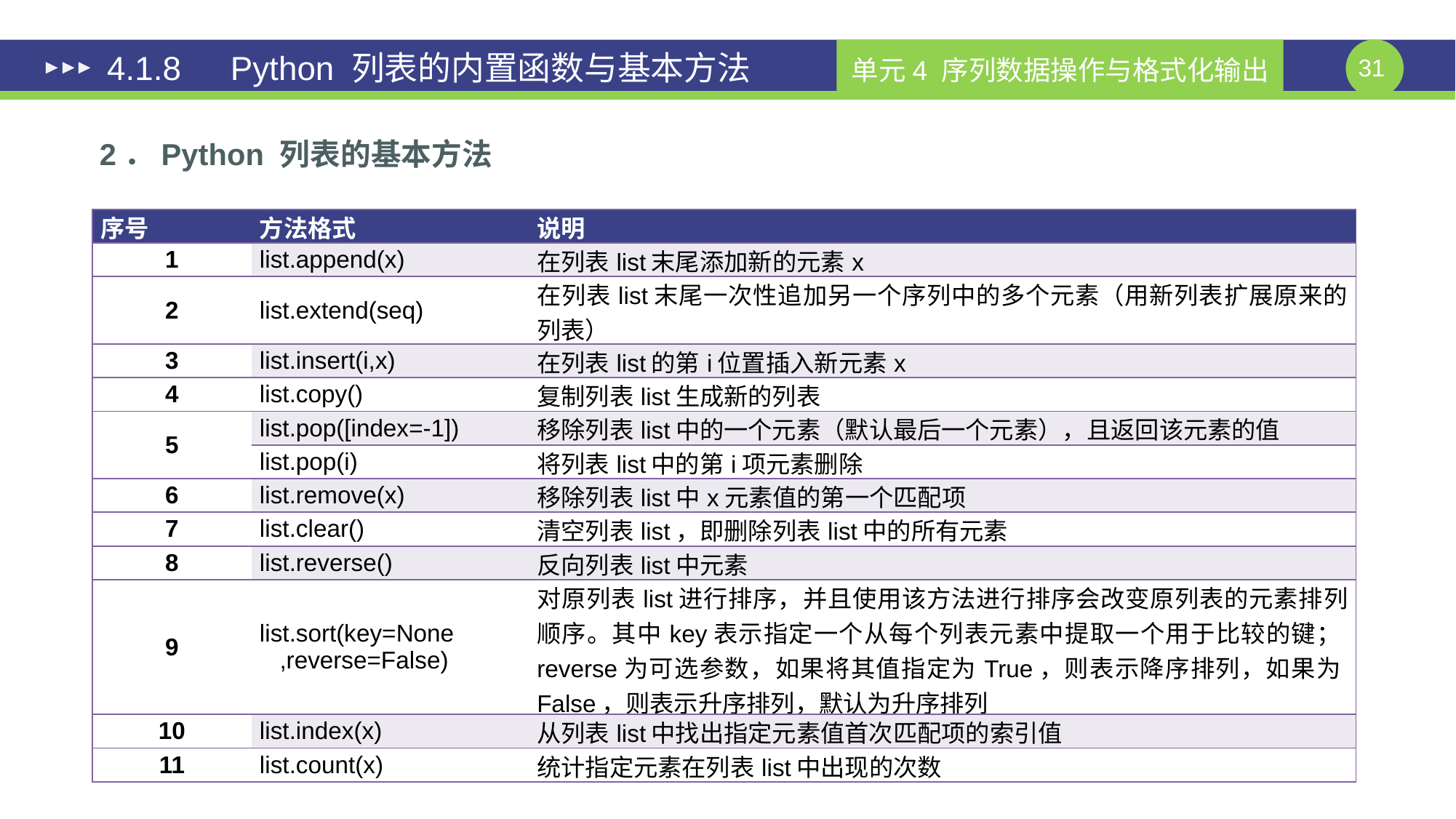

# 4.1.8　Python 列表的内置函数与基本方法
2．Python 列表的基本方法
| 序号 | 方法格式 | 说明 |
| --- | --- | --- |
| 1 | list.append(x) | 在列表list末尾添加新的元素x |
| 2 | list.extend(seq) | 在列表list末尾一次性追加另一个序列中的多个元素（用新列表扩展原来的列表） |
| 3 | list.insert(i,x) | 在列表list的第i位置插入新元素x |
| 4 | list.copy() | 复制列表list生成新的列表 |
| 5 | list.pop([index=-1]) | 移除列表list中的一个元素（默认最后一个元素），且返回该元素的值 |
|  | list.pop(i) | 将列表list中的第i项元素删除 |
| 6 | list.remove(x) | 移除列表list中x元素值的第一个匹配项 |
| 7 | list.clear() | 清空列表list，即删除列表list中的所有元素 |
| 8 | list.reverse() | 反向列表list中元素 |
| 9 | list.sort(key=None ,reverse=False) | 对原列表list进行排序，并且使用该方法进行排序会改变原列表的元素排列顺序。其中key表示指定一个从每个列表元素中提取一个用于比较的键；reverse为可选参数，如果将其值指定为True，则表示降序排列，如果为False，则表示升序排列，默认为升序排列 |
| 10 | list.index(x) | 从列表list中找出指定元素值首次匹配项的索引值 |
| 11 | list.count(x) | 统计指定元素在列表list中出现的次数 |